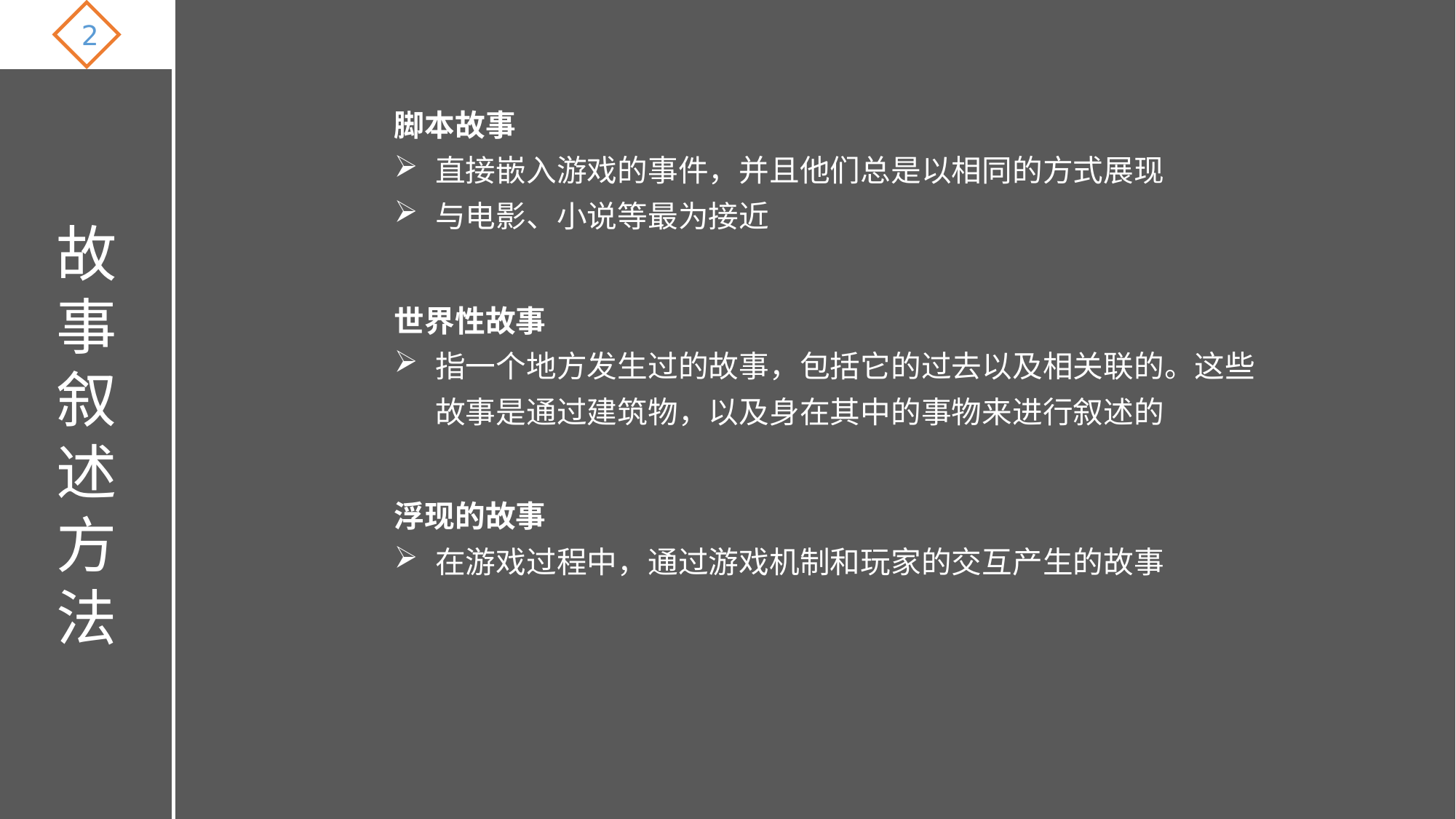

2
脚本故事
直接嵌入游戏的事件，并且他们总是以相同的方式展现
与电影、小说等最为接近
故事叙述方法
世界性故事
指一个地方发生过的故事，包括它的过去以及相关联的。这些故事是通过建筑物，以及身在其中的事物来进行叙述的
浮现的故事
在游戏过程中，通过游戏机制和玩家的交互产生的故事